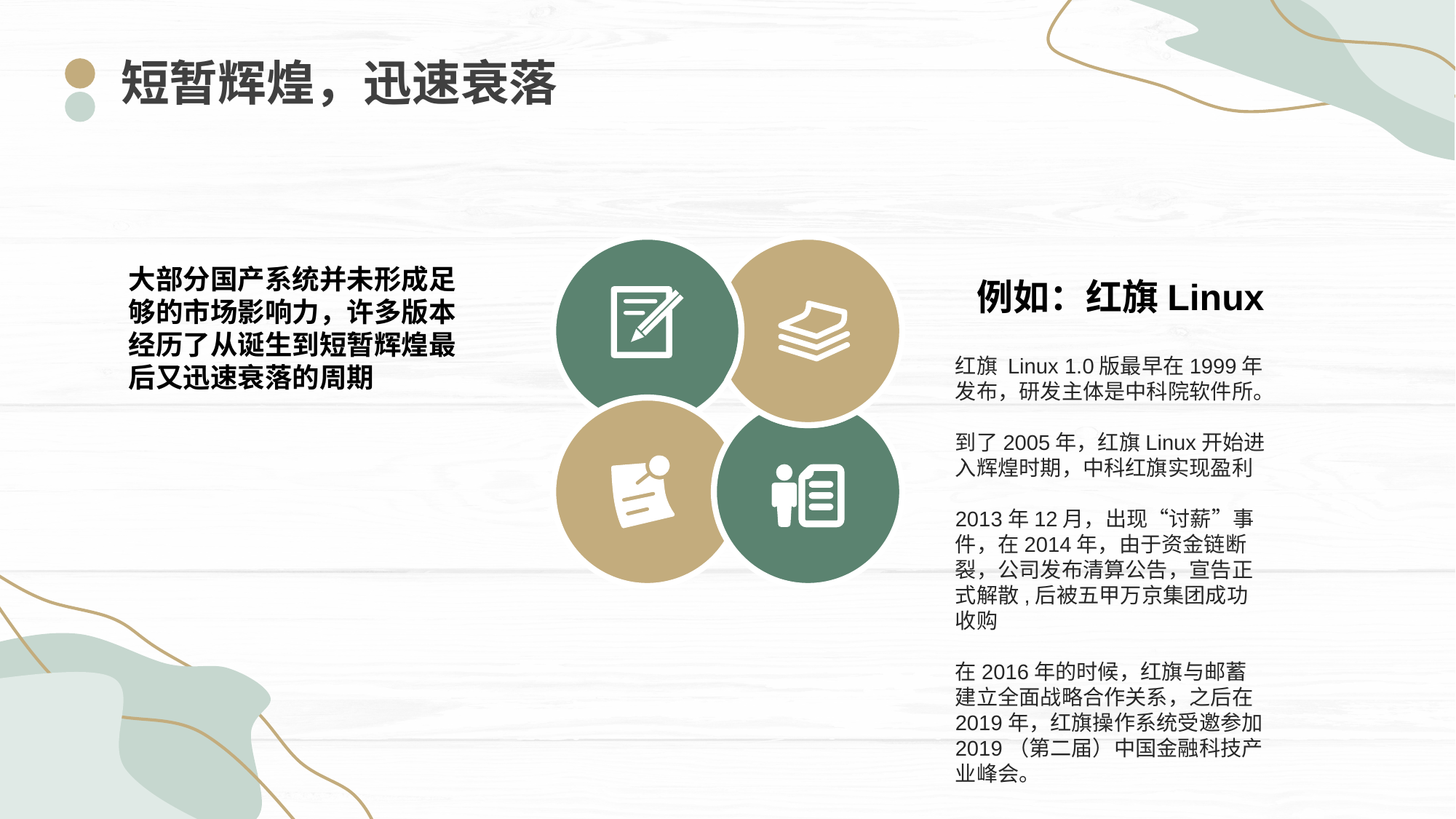

短暂辉煌，迅速衰落

大部分国产系统并未形成足够的市场影响力，许多版本经历了从诞生到短暂辉煌最后又迅速衰落的周期
例如：红旗Linux
红旗 Linux 1.0版最早在1999年发布，研发主体是中科院软件所。

到了2005年，红旗Linux开始进入辉煌时期，中科红旗实现盈利

2013年12月，出现“讨薪”事件，在2014年，由于资金链断裂，公司发布清算公告，宣告正式解散,后被五甲万京集团成功收购

在2016年的时候，红旗与邮蓄建立全面战略合作关系，之后在2019年，红旗操作系统受邀参加2019（第二届）中国金融科技产业峰会。